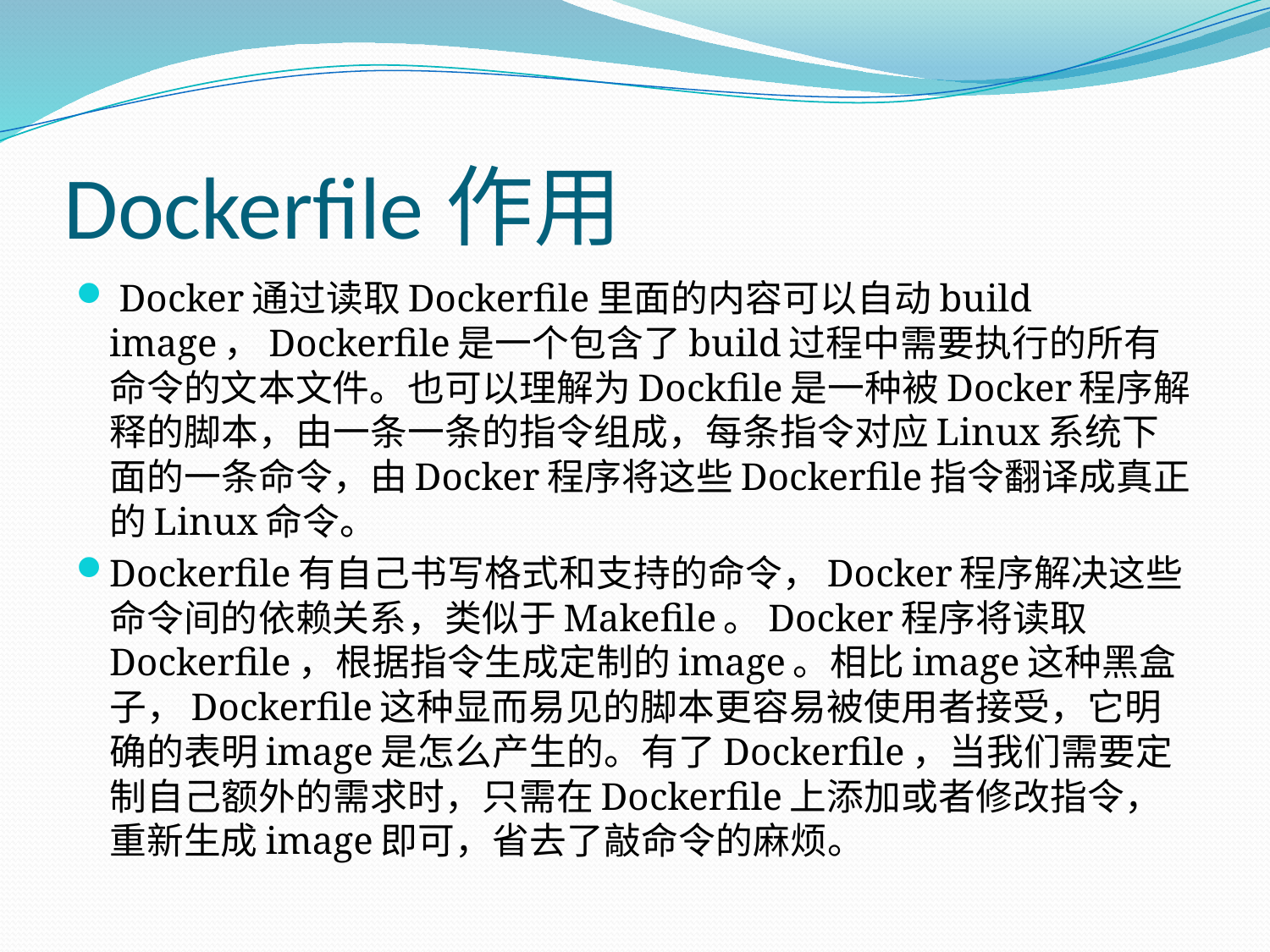

# Dockerfile作用
 Docker通过读取Dockerfile里面的内容可以自动build image，Dockerfile是一个包含了build过程中需要执行的所有命令的文本文件。也可以理解为Dockfile是一种被Docker程序解释的脚本，由一条一条的指令组成，每条指令对应Linux系统下面的一条命令，由Docker程序将这些Dockerfile指令翻译成真正的Linux命令。
Dockerfile有自己书写格式和支持的命令，Docker程序解决这些命令间的依赖关系，类似于Makefile。Docker程序将读取Dockerfile，根据指令生成定制的image。相比image这种黑盒子，Dockerfile这种显而易见的脚本更容易被使用者接受，它明确的表明image是怎么产生的。有了Dockerfile，当我们需要定制自己额外的需求时，只需在Dockerfile上添加或者修改指令，重新生成image即可，省去了敲命令的麻烦。